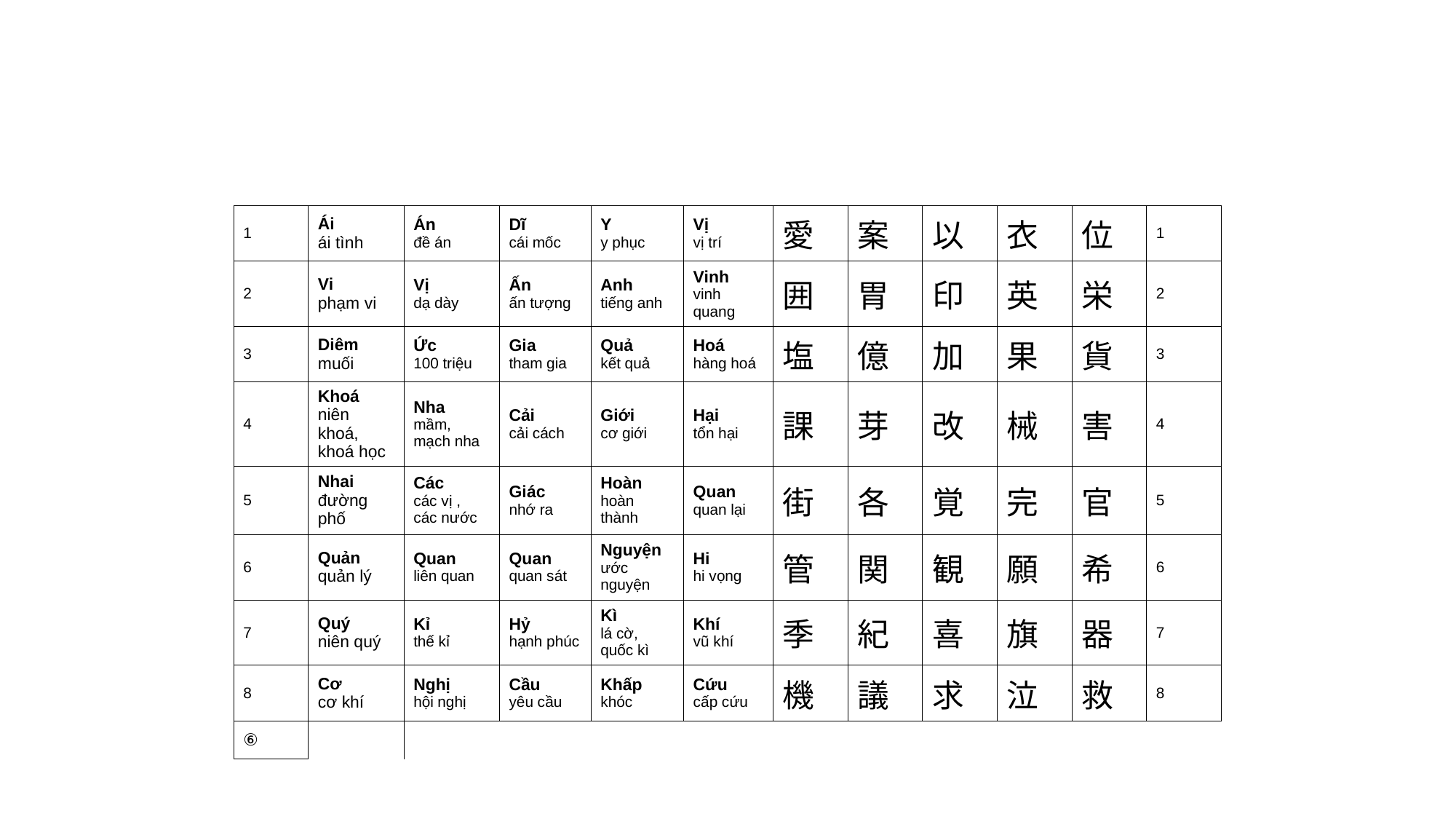

| 1 | Ái ái tình | Án đề án | Dĩ cái mốc | Y y phục | Vị vị trí | 愛 | 案 | 以 | 衣 | 位 | 1 |
| --- | --- | --- | --- | --- | --- | --- | --- | --- | --- | --- | --- |
| 2 | Vi phạm vi | Vị dạ dày | Ấn ấn tượng | Anh tiếng anh | Vinh vinh quang | 囲 | 胃 | 印 | 英 | 栄 | 2 |
| 3 | Diêm muối | Ức 100 triệu | Gia tham gia | Quả kết quả | Hoá hàng hoá | 塩 | 億 | 加 | 果 | 貨 | 3 |
| 4 | Khoá niên khoá, khoá học | Nha mầm, mạch nha | Cải cải cách | Giới cơ giới | Hại tổn hại | 課 | 芽 | 改 | 械 | 害 | 4 |
| 5 | Nhai đường phố | Các các vị , các nước | Giác nhớ ra | Hoàn hoàn thành | Quan quan lại | 街 | 各 | 覚 | 完 | 官 | 5 |
| 6 | Quản quản lý | Quan liên quan | Quan quan sát | Nguyện ước nguyện | Hi hi vọng | 管 | 関 | 観 | 願 | 希 | 6 |
| 7 | Quý niên quý | Kỉ thế kỉ | Hỷ hạnh phúc | Kì lá cờ, quốc kì | Khí vũ khí | 季 | 紀 | 喜 | 旗 | 器 | 7 |
| 8 | Cơ cơ khí | Nghị hội nghị | Cầu yêu cầu | Khấp khóc | Cứu cấp cứu | 機 | 議 | 求 | 泣 | 救 | 8 |
| ⑥ |  |  |  |  |  |  |  |  |  |  |  |